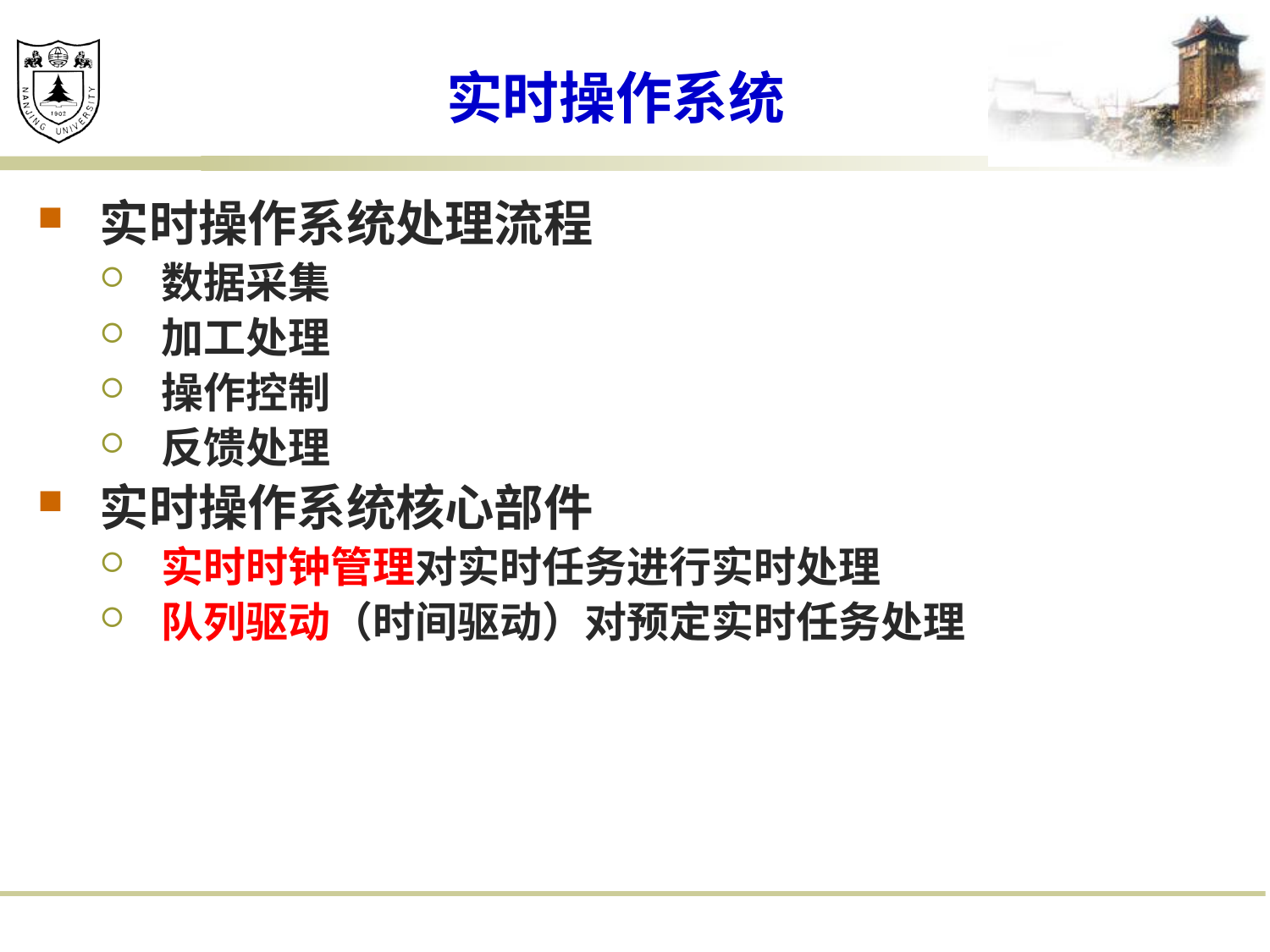

# 实时操作系统
实时操作系统处理流程
数据采集
加工处理
操作控制
反馈处理
实时操作系统核心部件
实时时钟管理对实时任务进行实时处理
队列驱动（时间驱动）对预定实时任务处理

73